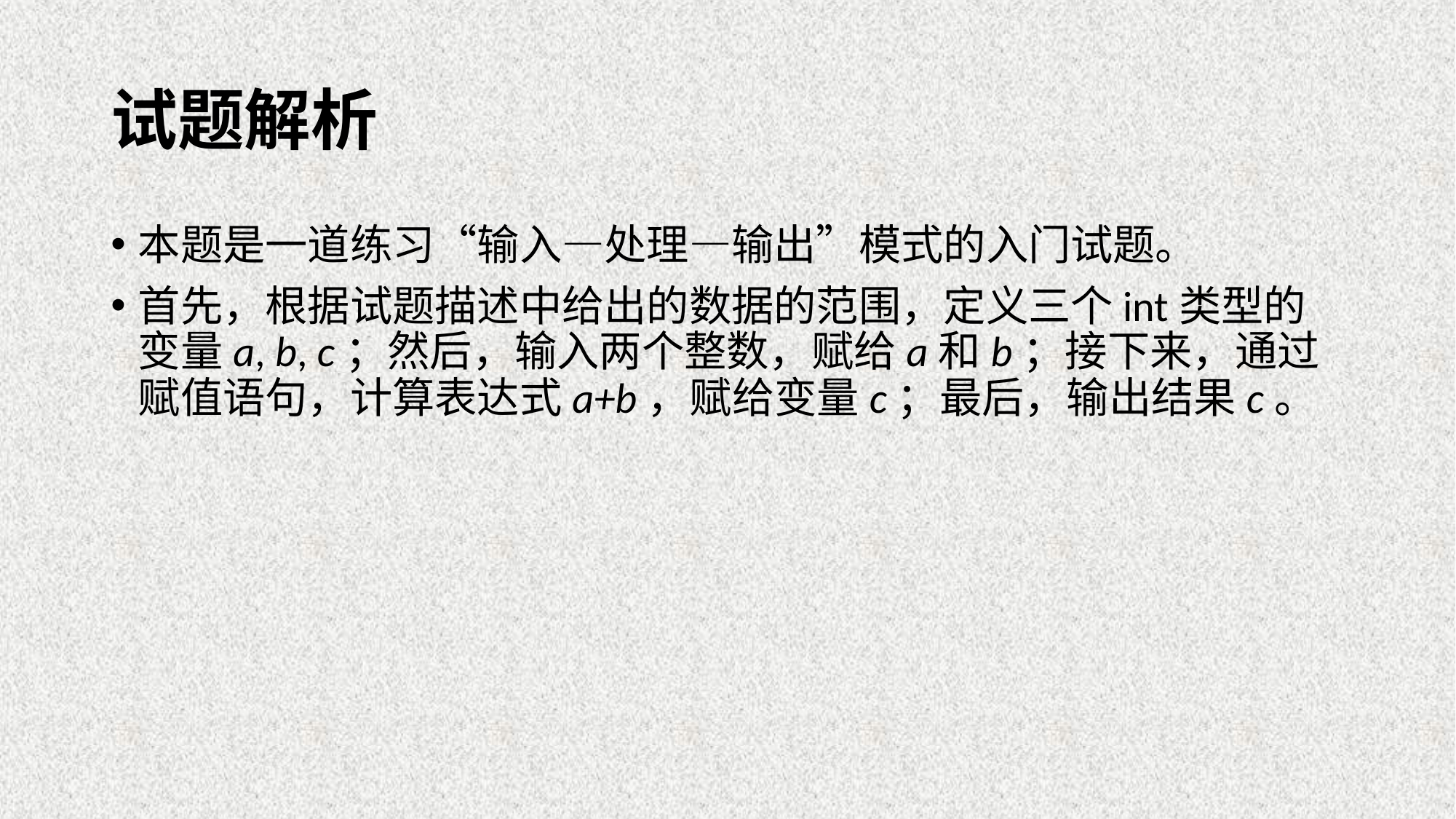

# 试题解析
本题是一道练习“输入—处理—输出”模式的入门试题。
首先，根据试题描述中给出的数据的范围，定义三个int类型的变量a, b, c；然后，输入两个整数，赋给a和b；接下来，通过赋值语句，计算表达式a+b，赋给变量c；最后，输出结果c。